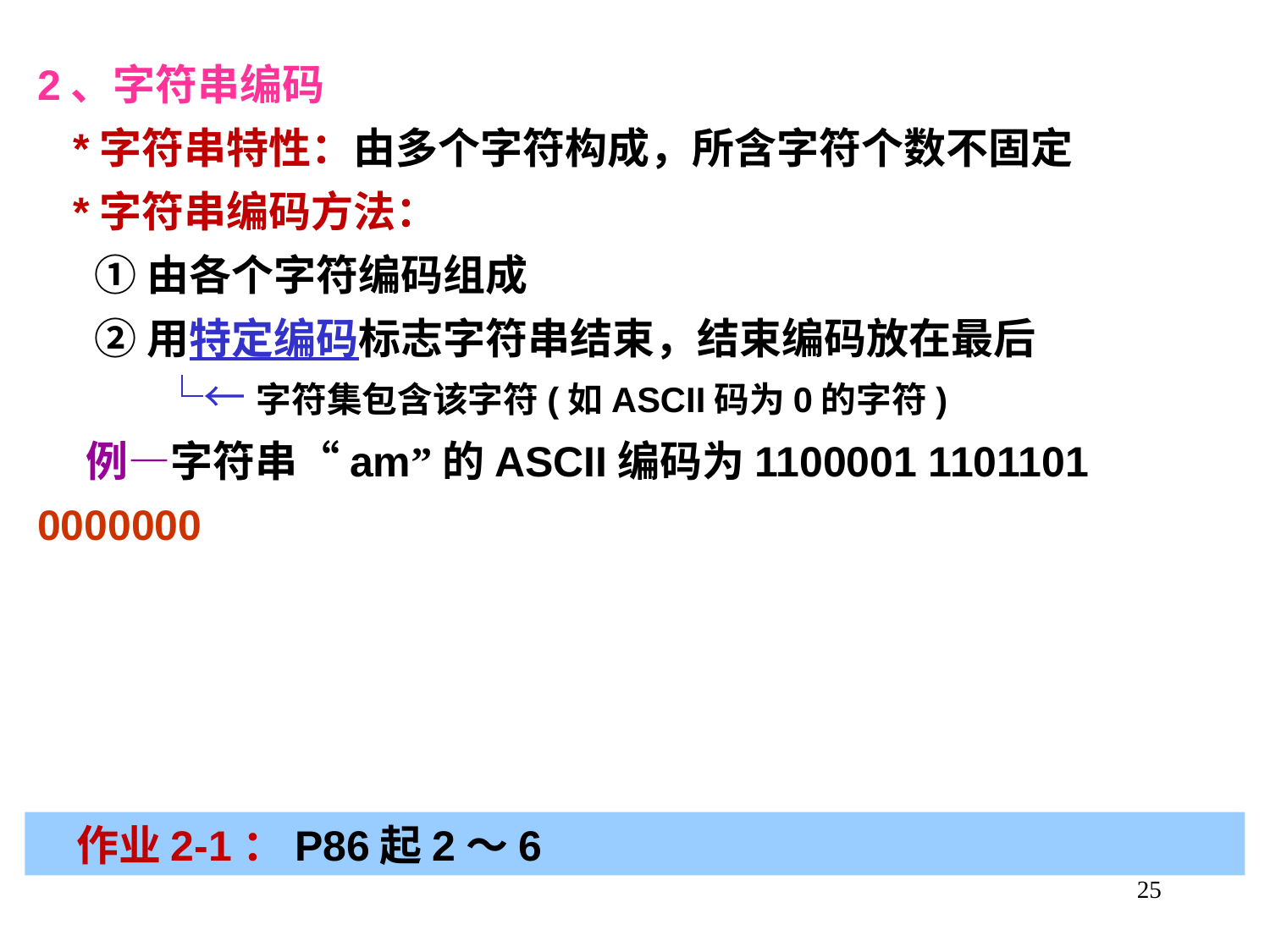

2、字符串编码
   *字符串特性：由多个字符构成，所含字符个数不固定
   *字符串编码方法：
      ①由各个字符编码组成
      ②用特定编码标志字符串结束，结束编码放在最后
             └←字符集包含该字符(如ASCII码为0的字符)
    例—字符串“am”的ASCII编码为1100001 1101101 0000000
   作业2-1：P86起2～6
25